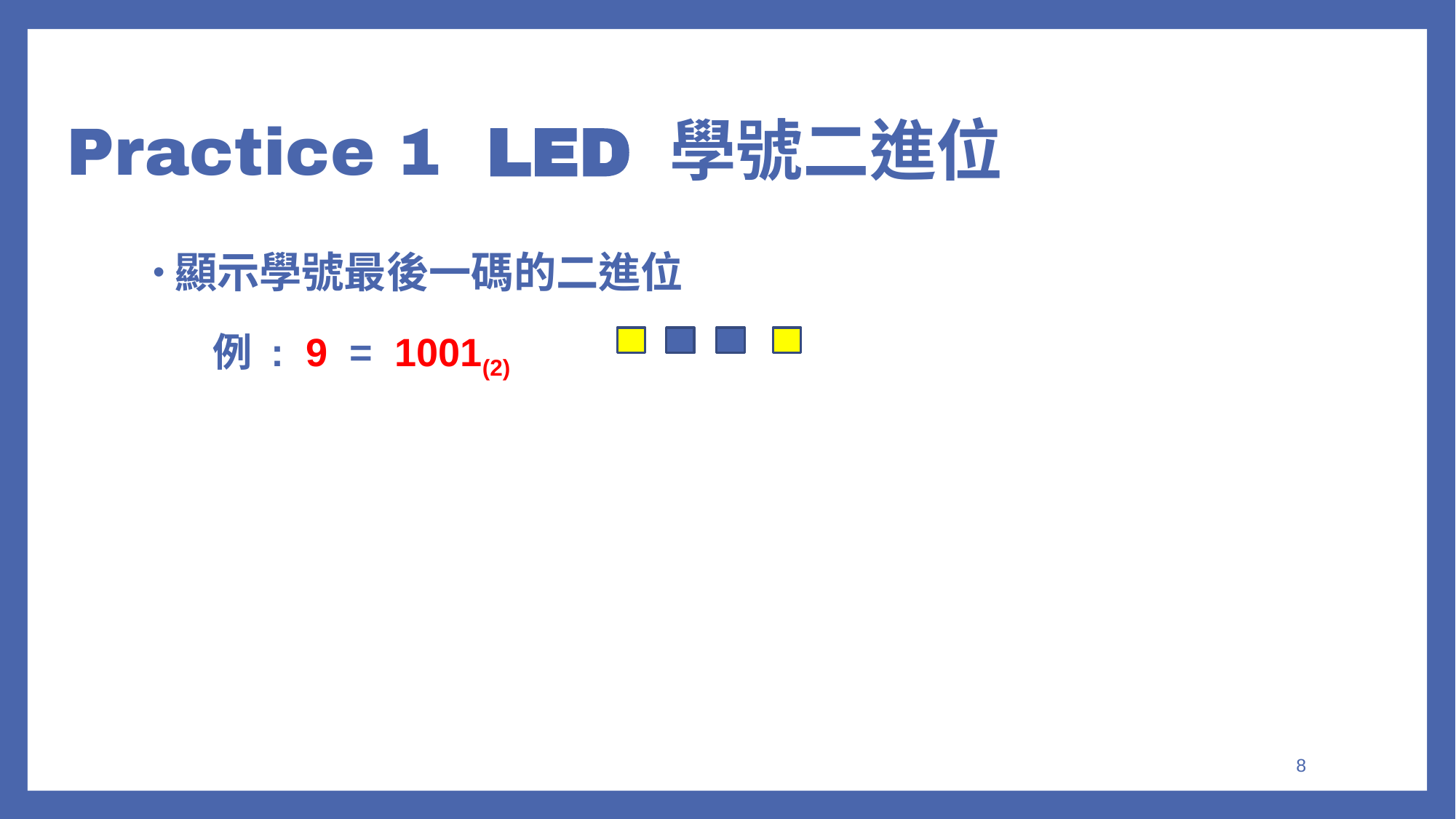

# Practice 1  LED 學號二進位
顯示學號最後一碼的二進位
例 :  9  =  1001(2)

8